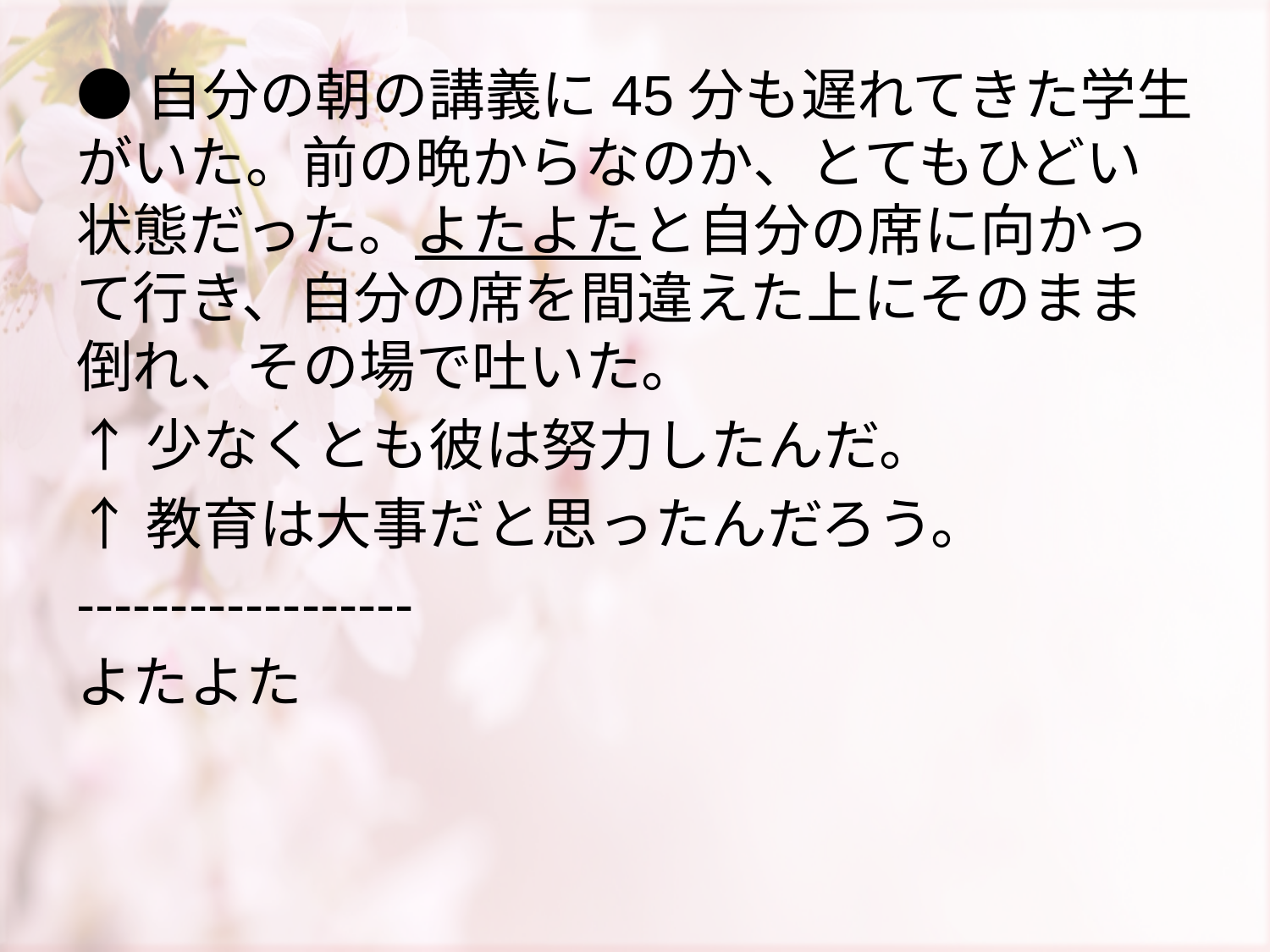

●自分の朝の講義に45分も遅れてきた学生がいた。前の晩からなのか、とてもひどい状態だった。よたよたと自分の席に向かって行き、自分の席を間違えた上にそのまま倒れ、その場で吐いた。
↑少なくとも彼は努力したんだ。
↑教育は大事だと思ったんだろう。
------------------
よたよた